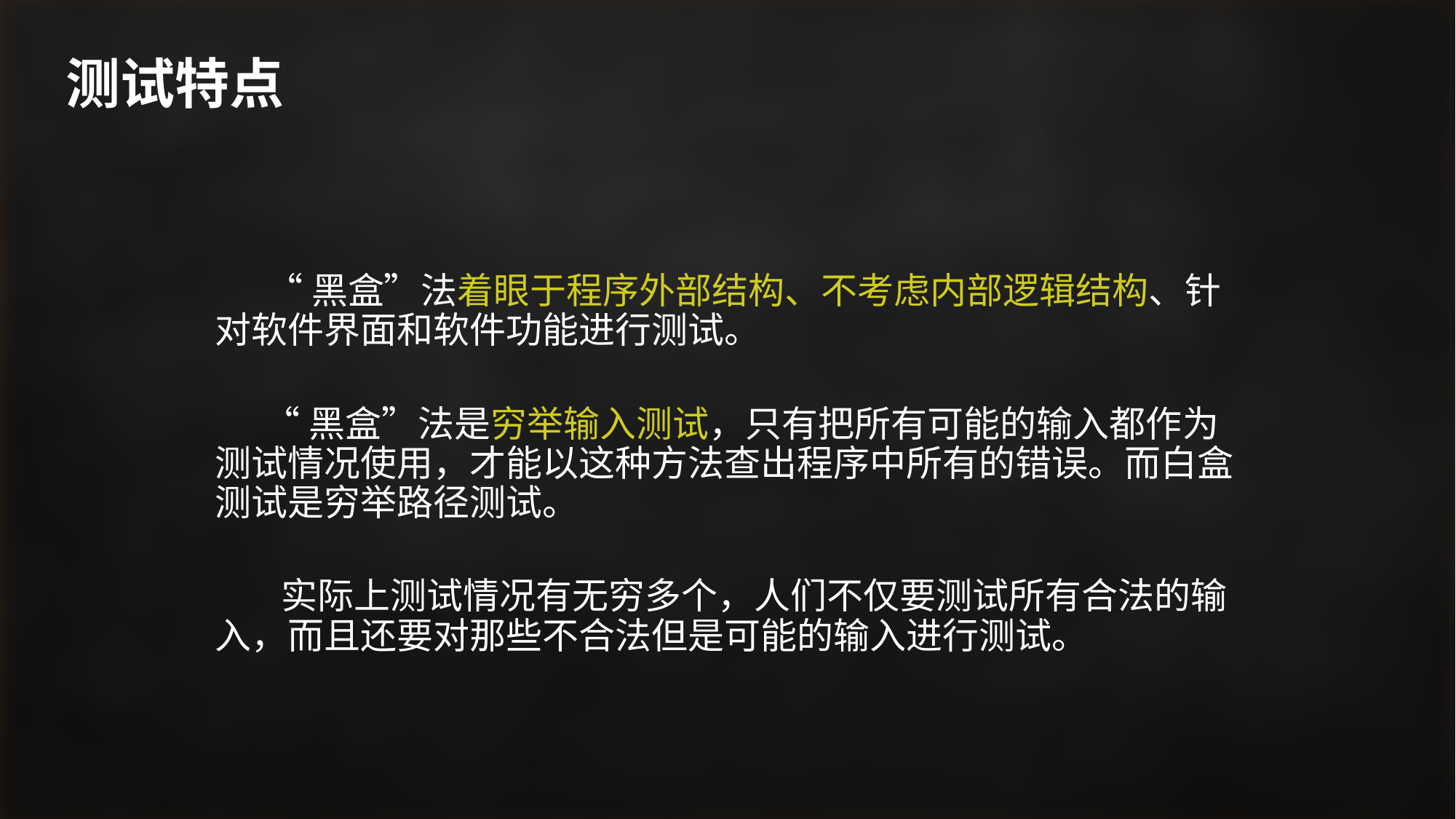

# 测试特点
       “黑盒”法着眼于程序外部结构、不考虑内部逻辑结构、针对软件界面和软件功能进行测试。

      “黑盒”法是穷举输入测试，只有把所有可能的输入都作为测试情况使用，才能以这种方法查出程序中所有的错误。而白盒测试是穷举路径测试。

       实际上测试情况有无穷多个，人们不仅要测试所有合法的输入，而且还要对那些不合法但是可能的输入进行测试。